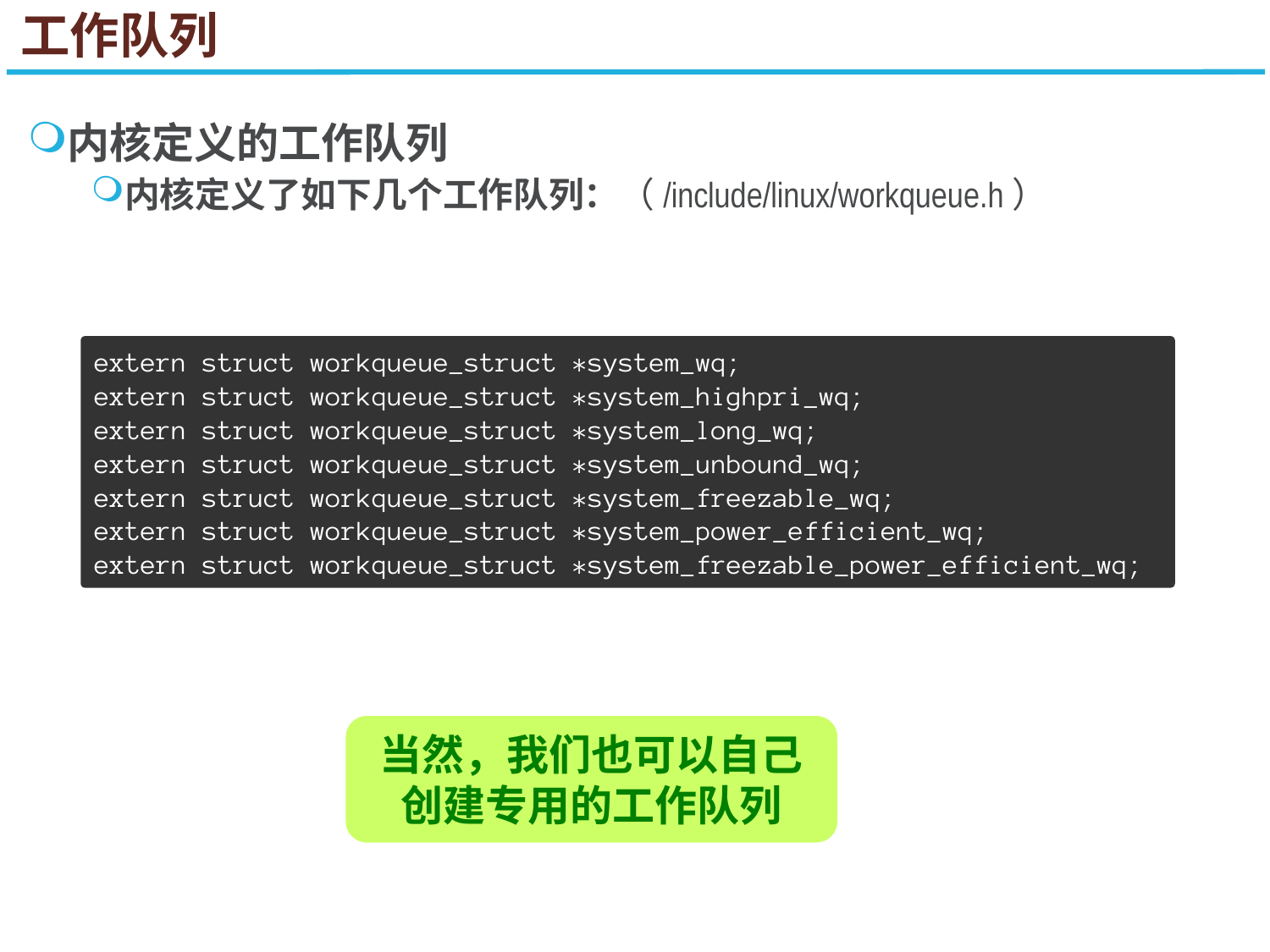

工作队列
内核定义的工作队列
内核定义了如下几个工作队列：（/include/linux/workqueue.h）
extern struct workqueue_struct *system_wq;
extern struct workqueue_struct *system_highpri_wq;
extern struct workqueue_struct *system_long_wq;
extern struct workqueue_struct *system_unbound_wq;
extern struct workqueue_struct *system_freezable_wq;
extern struct workqueue_struct *system_power_efficient_wq;
extern struct workqueue_struct *system_freezable_power_efficient_wq;
当然，我们也可以自己创建专用的工作队列